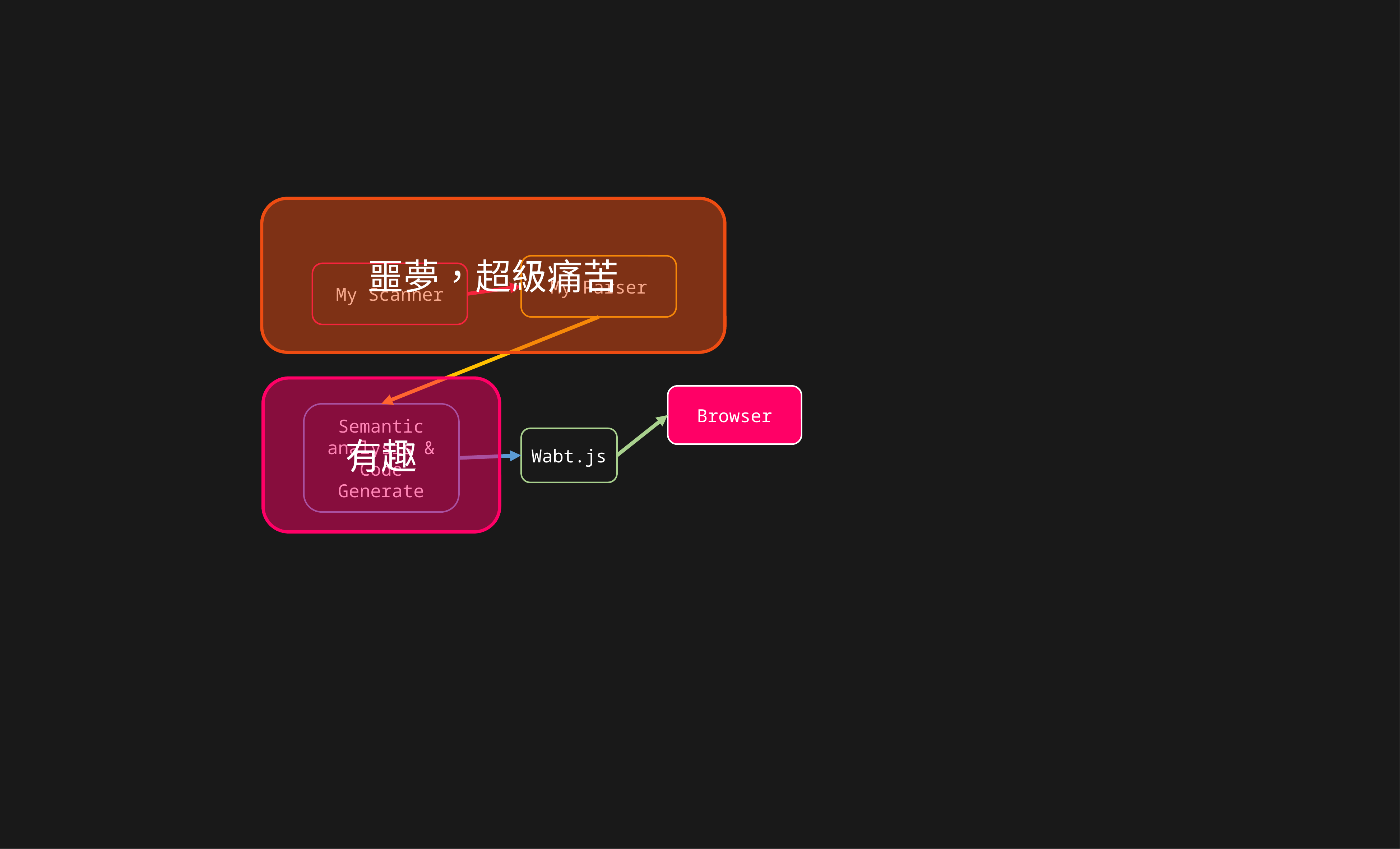

噩夢，超級痛苦
My Parser
My Scanner
有趣
Browser
Semantic analysis &
Code Generate
Wabt.js